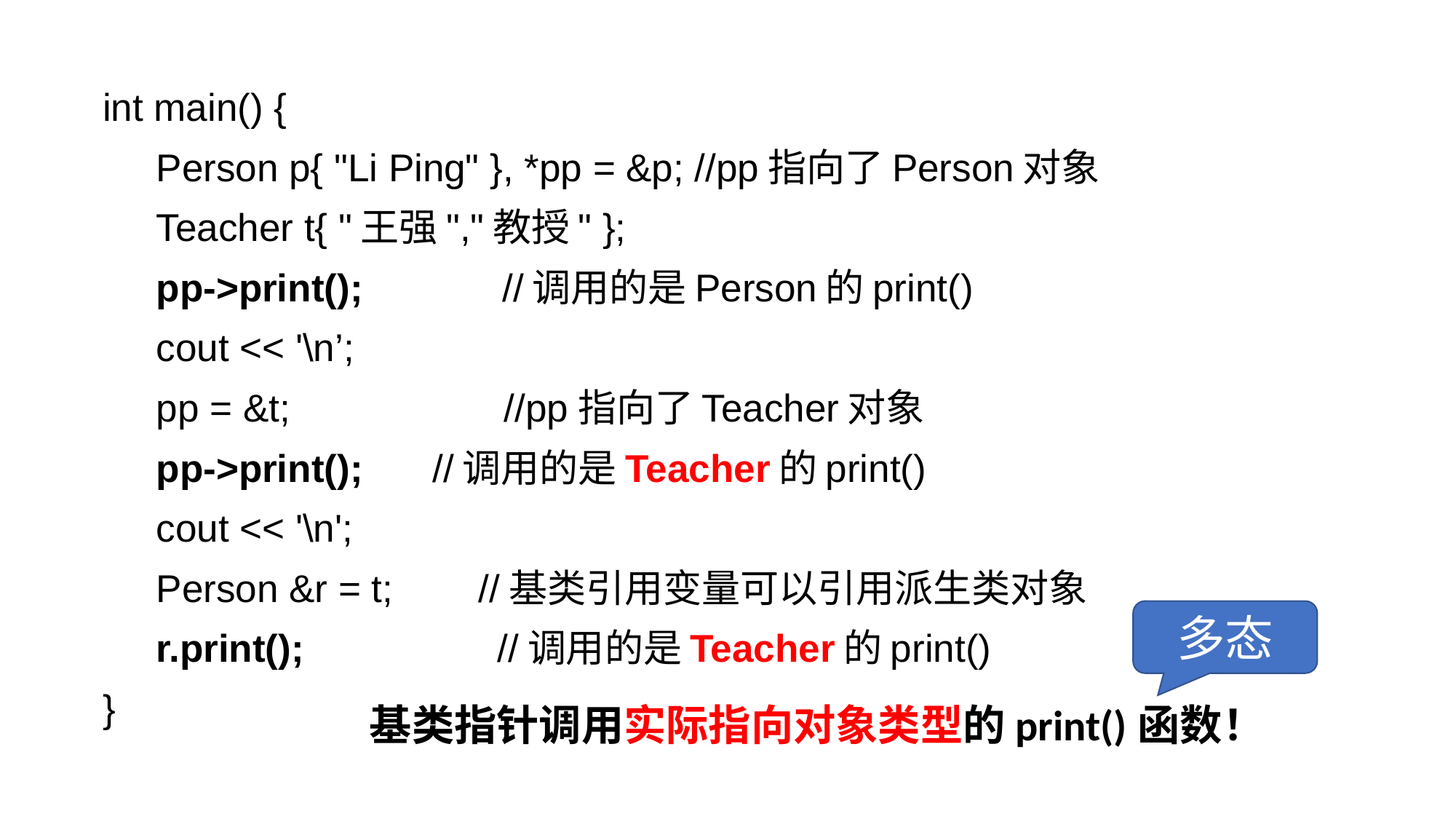

int main() {
     Person p{ "Li Ping" }, *pp = &p; //pp指向了Person对象
     Teacher t{ "王强","教授" };
     pp->print();             //调用的是Person的print()
     cout << '\n’;
     pp = &t;                    //pp指向了Teacher对象
     pp->print();	   //调用的是Teacher的print()
     cout << '\n';
     Person &r = t;        //基类引用变量可以引用派生类对象
     r.print();                  //调用的是Teacher的print()
}
多态
基类指针调用实际指向对象类型的print()函数！